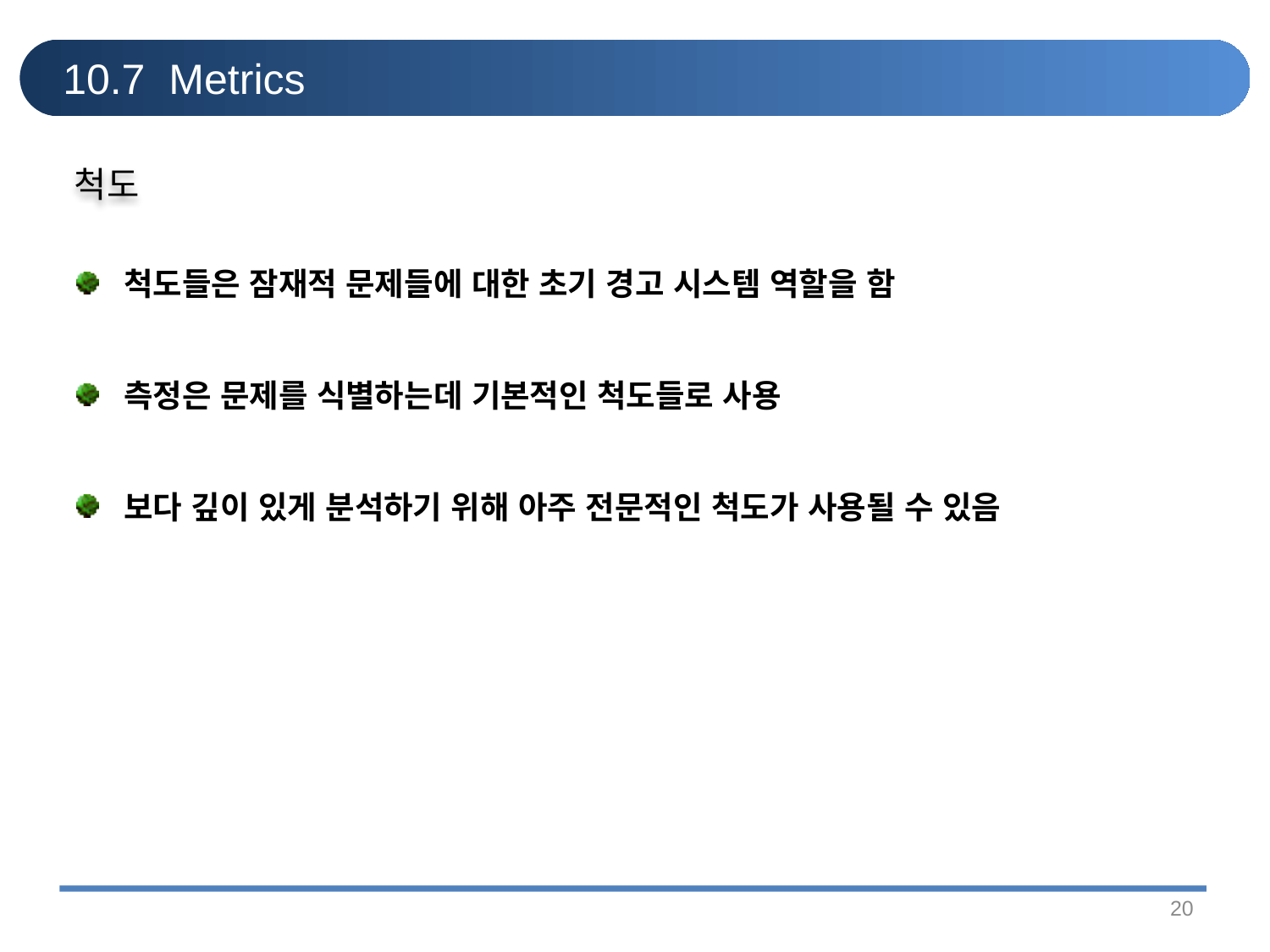

# 10.7  Metrics
척도
척도들은 잠재적 문제들에 대한 초기 경고 시스템 역할을 함

측정은 문제를 식별하는데 기본적인 척도들로 사용

보다 깊이 있게 분석하기 위해 아주 전문적인 척도가 사용될 수 있음

20